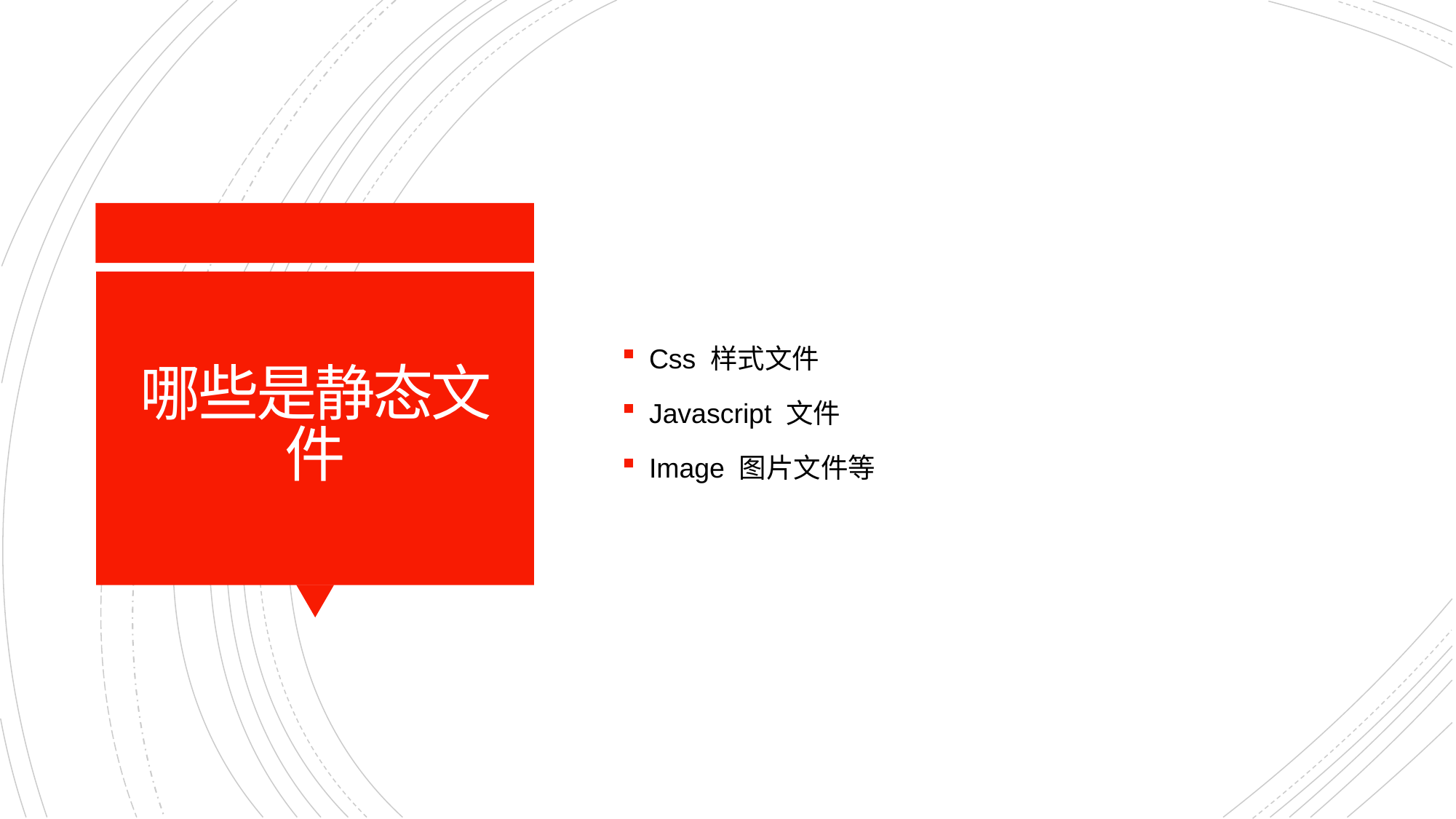

Css 样式文件
Javascript 文件
Image 图片文件等
# 哪些是静态文件